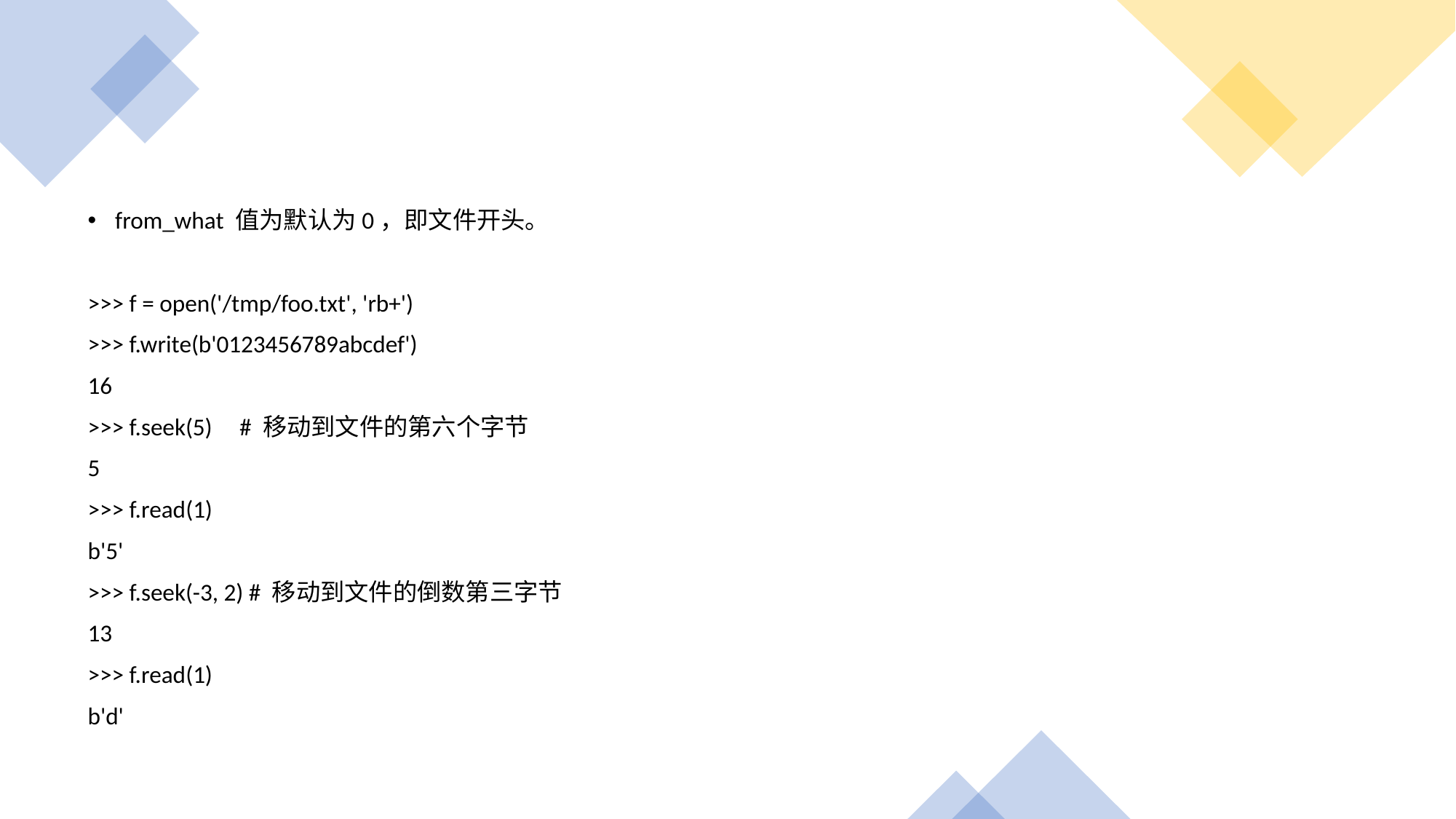

from_what 值为默认为0，即文件开头。

>>> f = open('/tmp/foo.txt', 'rb+')
>>> f.write(b'0123456789abcdef')
16
>>> f.seek(5)     # 移动到文件的第六个字节
5
>>> f.read(1)
b'5'
>>> f.seek(-3, 2) # 移动到文件的倒数第三字节
13
>>> f.read(1)
b'd'
#